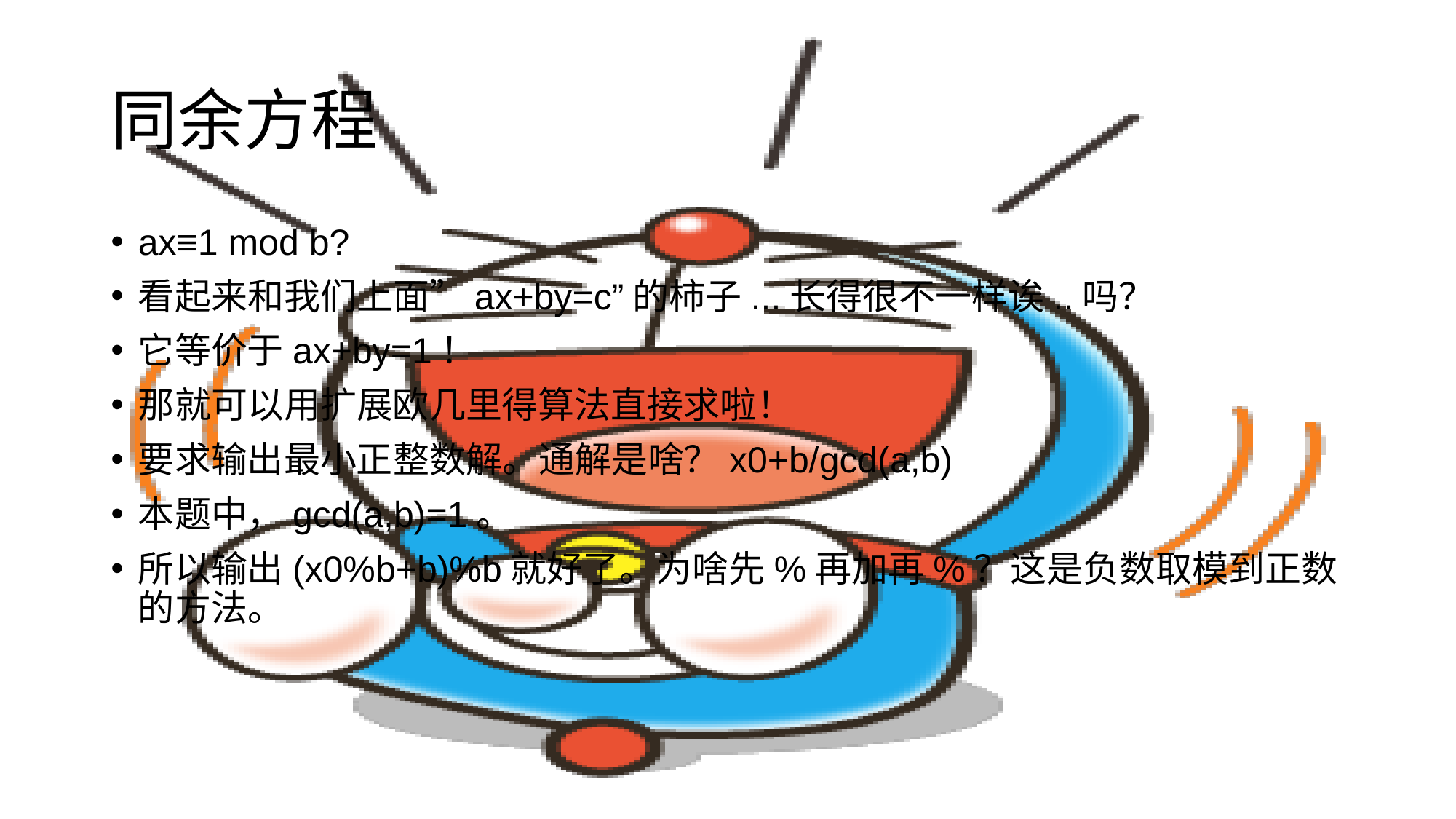

# 同余方程
ax≡1 mod b?
看起来和我们上面”ax+by=c”的柿子...长得很不一样诶..吗？
它等价于ax+by=1！
那就可以用扩展欧几里得算法直接求啦！
要求输出最小正整数解。通解是啥？x0+b/gcd(a,b)
本题中，gcd(a,b)=1。
所以输出(x0%b+b)%b就好了。为啥先%再加再%？这是负数取模到正数的方法。